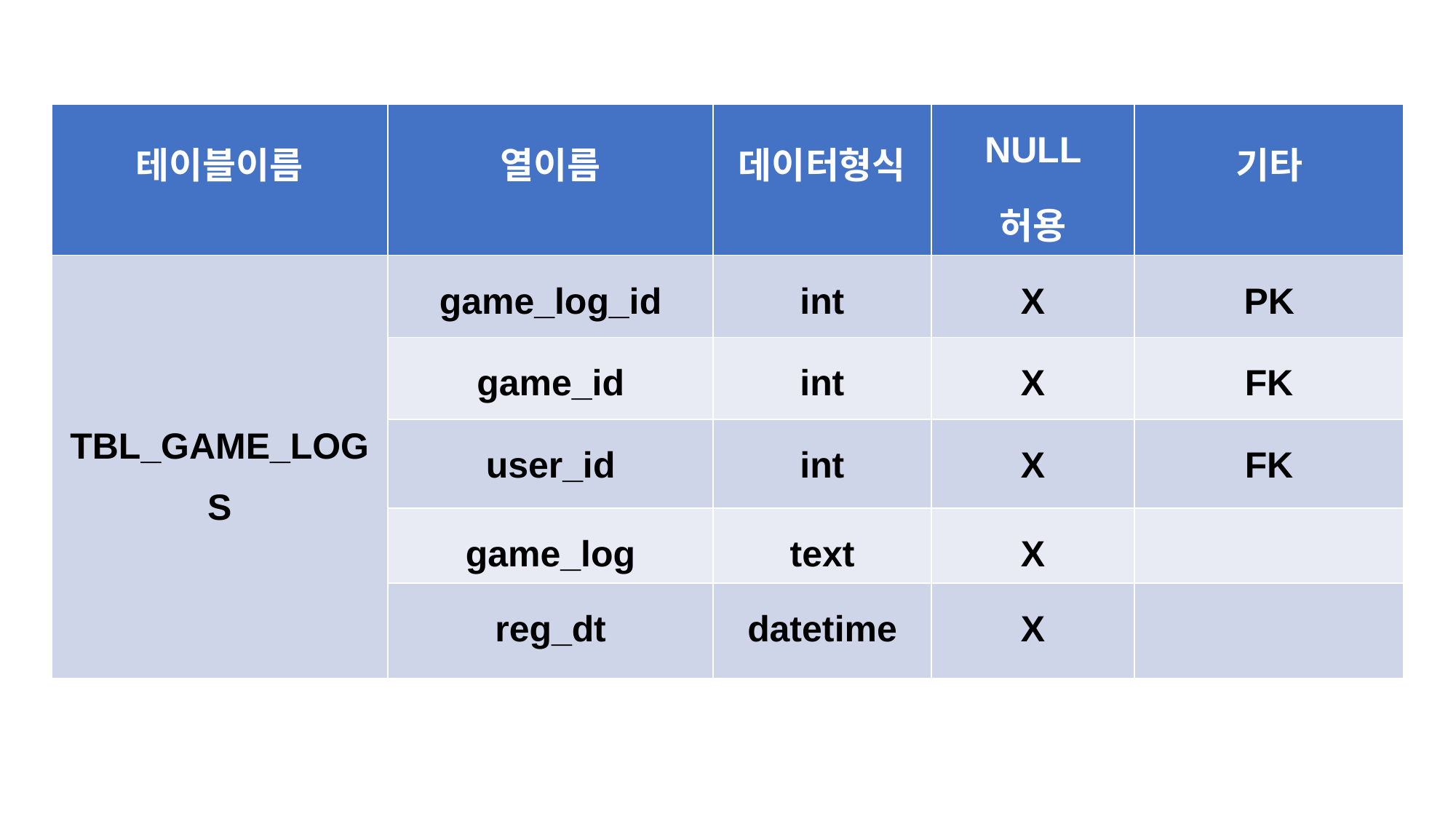

| 테이블이름 | 열이름 | 데이터형식 | NULL 허용 | 기타 |
| --- | --- | --- | --- | --- |
| TBL\_GAME\_LOGS | game\_log\_id | int | X | PK |
|  | game\_id | int | X | FK |
|  | user\_id | int | X | FK |
|  | game\_log | text | X |  |
|  | reg\_dt | datetime | X |  |